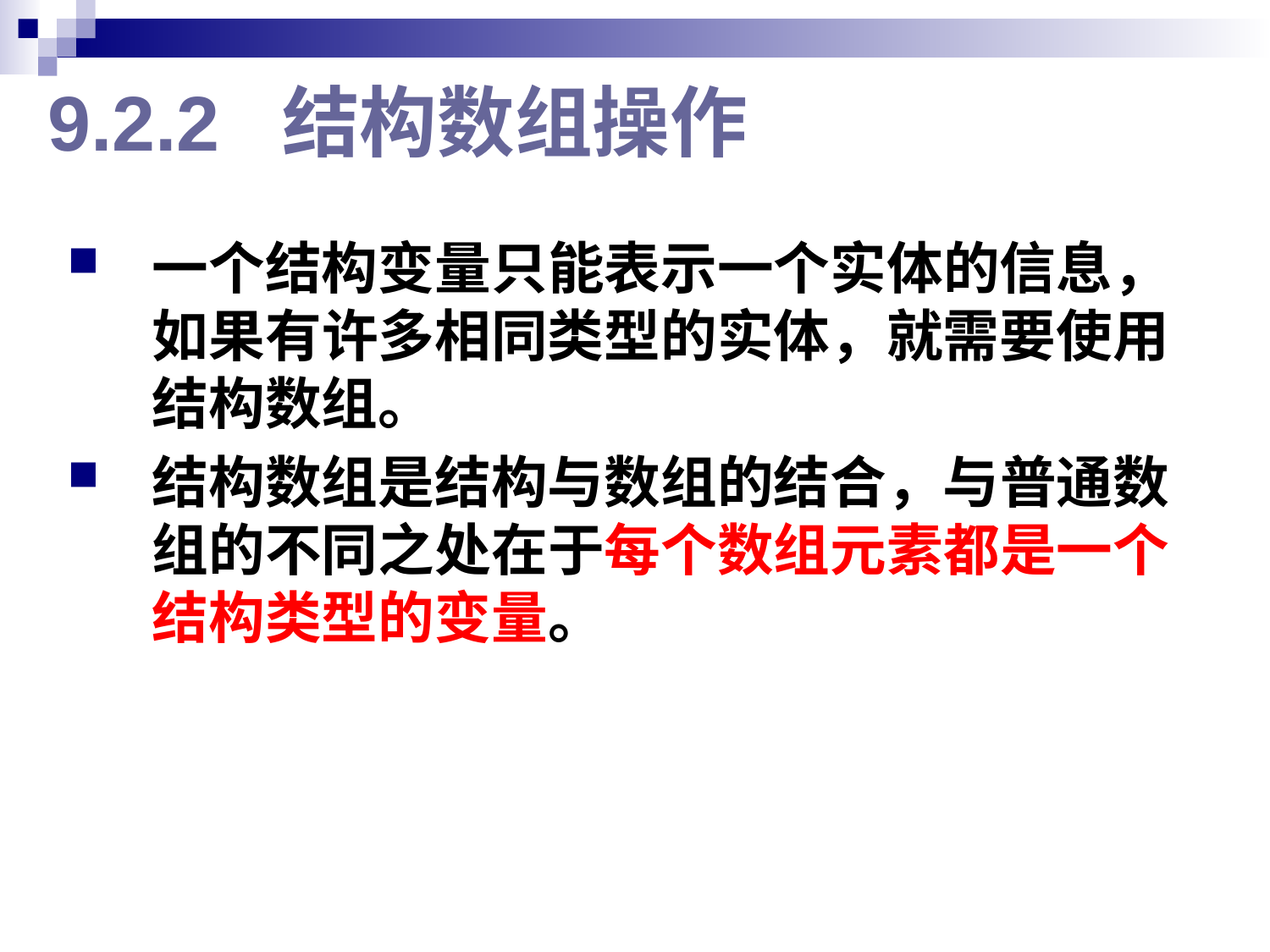

# 9.2.2  结构数组操作
一个结构变量只能表示一个实体的信息，如果有许多相同类型的实体，就需要使用结构数组。
结构数组是结构与数组的结合，与普通数组的不同之处在于每个数组元素都是一个结构类型的变量。